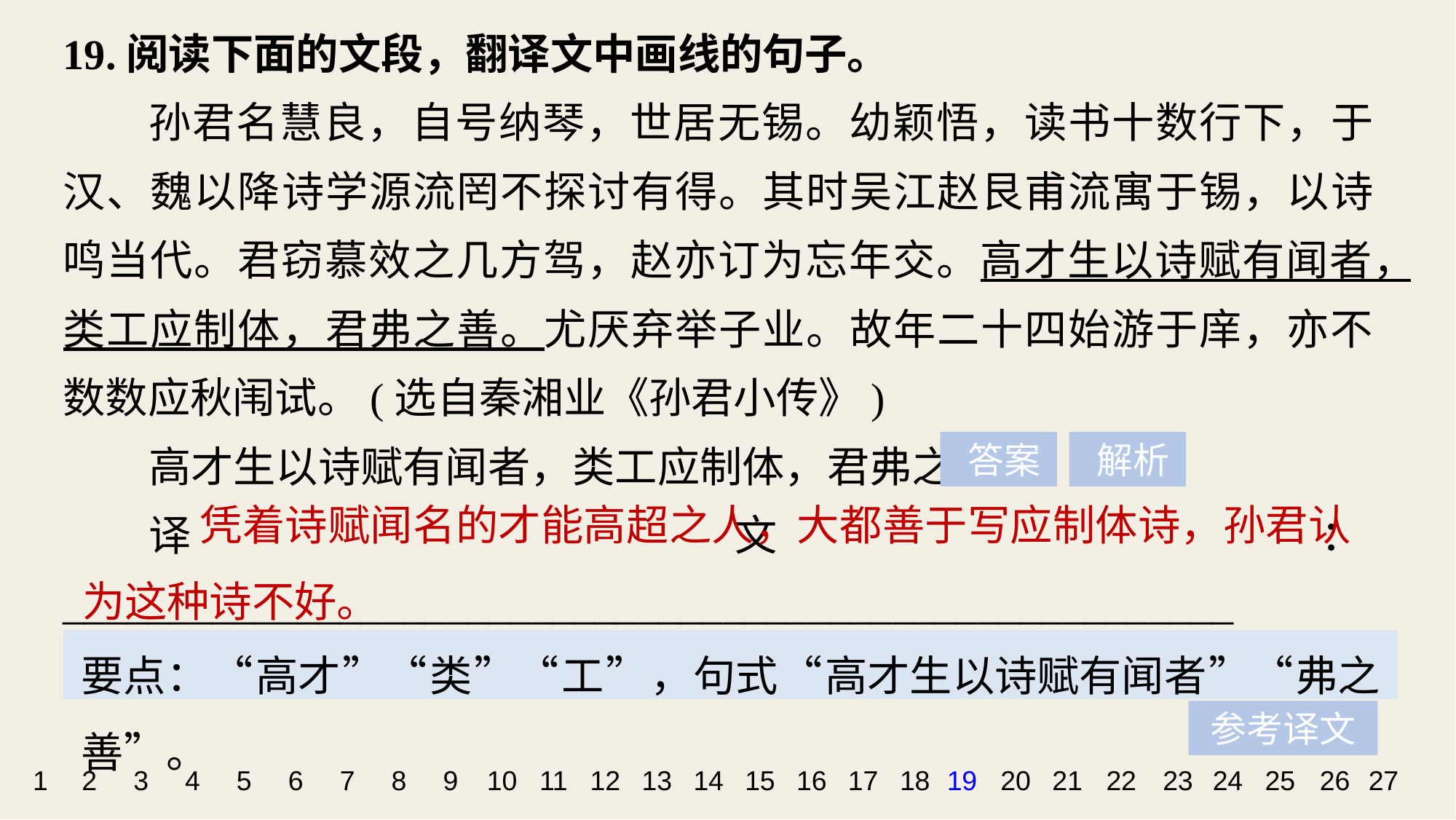

19.阅读下面的文段，翻译文中画线的句子。
孙君名慧良，自号纳琴，世居无锡。幼颖悟，读书十数行下，于汉、魏以降诗学源流罔不探讨有得。其时吴江赵艮甫流寓于锡，以诗鸣当代。君窃慕效之几方驾，赵亦订为忘年交。高才生以诗赋有闻者，类工应制体，君弗之善。尤厌弃举子业。故年二十四始游于庠，亦不数数应秋闱试。(选自秦湘业《孙君小传》)
高才生以诗赋有闻者，类工应制体，君弗之善。
译文：_______________________________________________________
______________
 答案
 解析
           凭着诗赋闻名的才能高超之人，大都善于写应制体诗，孙君认为这种诗不好。
要点：“高才”“类”“工”，句式“高才生以诗赋有闻者”“弗之善”。

参考译文
1
2
3
4
5
6
7
8
9
10
11
12
13
14
15
16
17
18
19
20
21
22
23
24
25
26
27